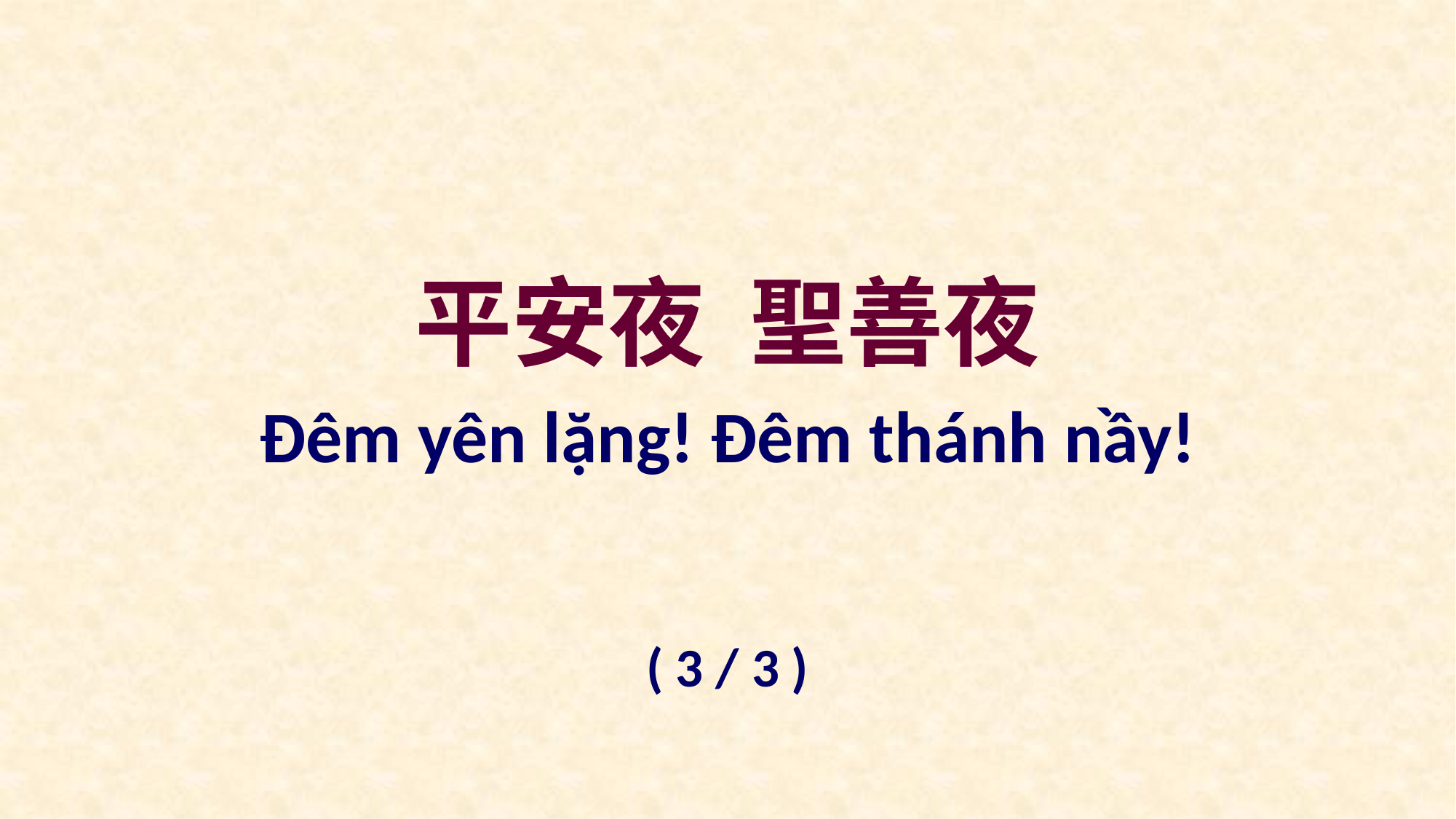

平安夜  聖善夜
Đêm yên lặng! Đêm thánh nầy!
( 3 / 3 )